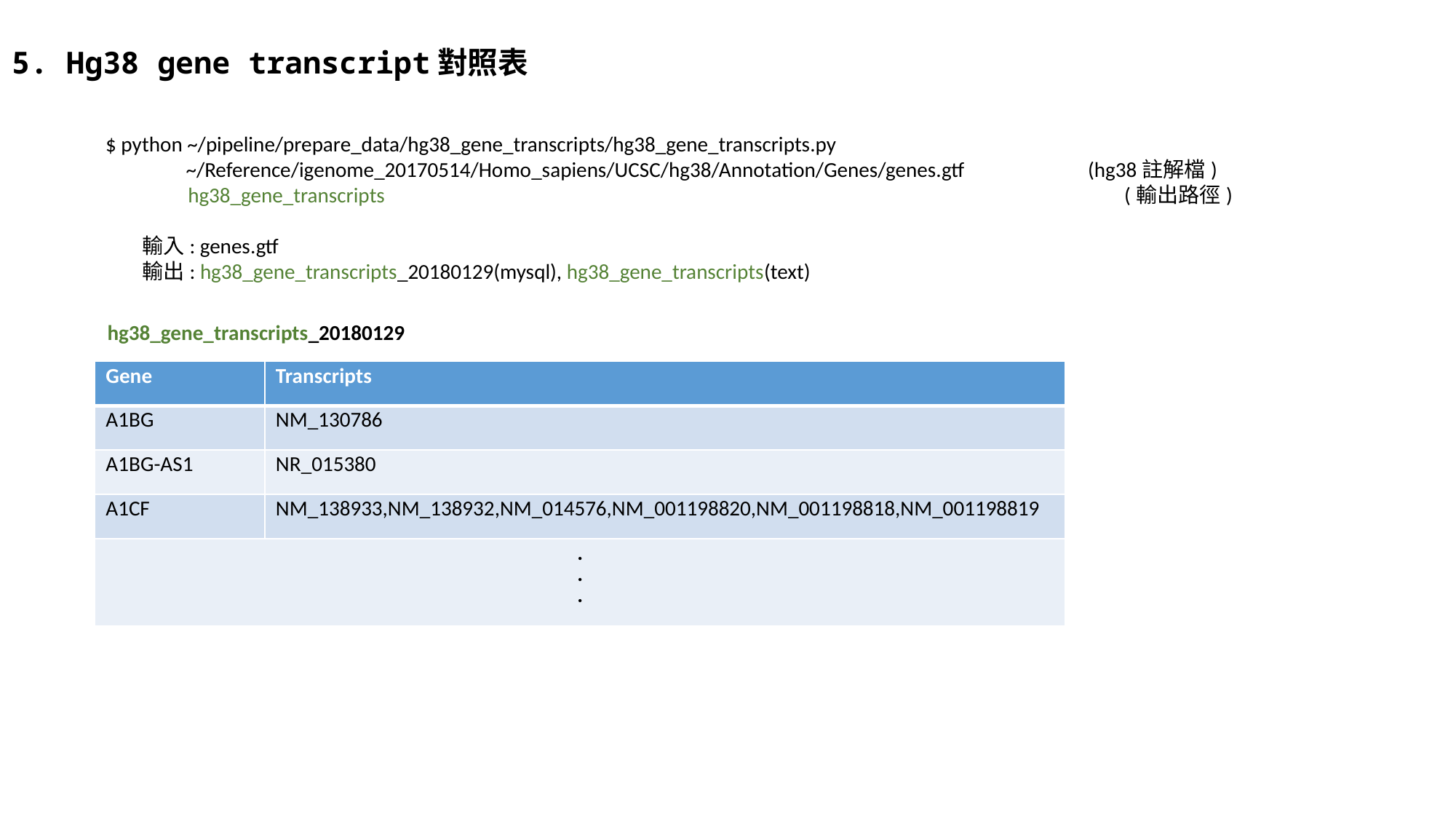

5. Hg38 gene transcript對照表
$ python ~/pipeline/prepare_data/hg38_gene_transcripts/hg38_gene_transcripts.py
                 ~/Reference/igenome_20170514/Homo_sapiens/UCSC/hg38/Annotation/Genes/genes.gtf		(hg38註解檔)
  hg38_gene_transcripts							(輸出路徑)

輸入: genes.gtf
輸出: hg38_gene_transcripts_20180129(mysql), hg38_gene_transcripts(text)
hg38_gene_transcripts_20180129
| Gene | Transcripts |
| --- | --- |
| A1BG | NM\_130786 |
| A1BG-AS1 | NR\_015380 |
| A1CF | NM\_138933,NM\_138932,NM\_014576,NM\_001198820,NM\_001198818,NM\_001198819 |
| . . . |  |